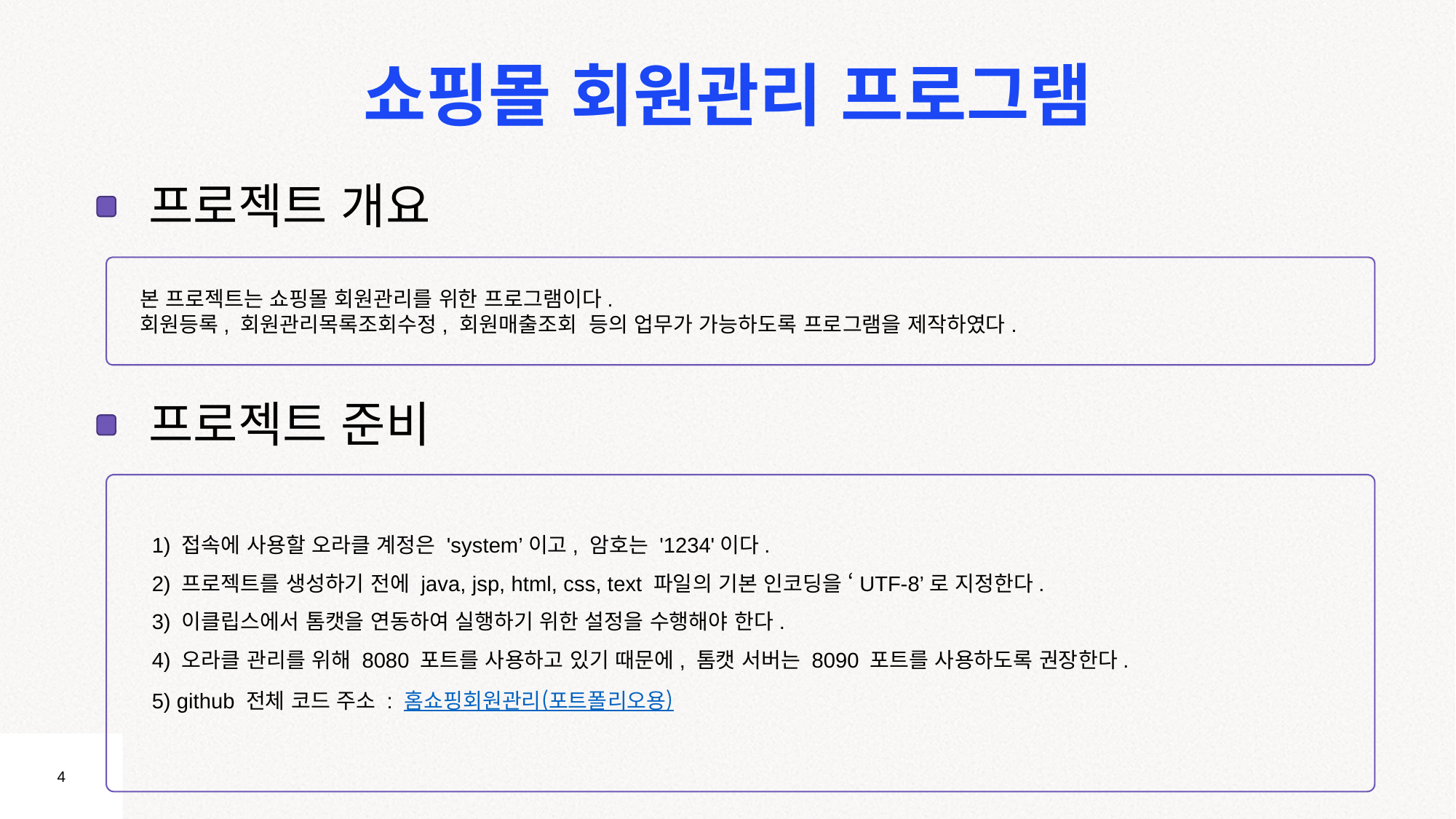

쇼핑몰 회원관리 프로그램
프로젝트 개요

본 프로젝트는 쇼핑몰 회원관리를 위한 프로그램이다.
회원등록, 회원관리목록조회수정, 회원매출조회  등의 업무가 가능하도록 프로그램을 제작하였다.
프로젝트 준비

1) 접속에 사용할 오라클 계정은 'system’이고, 암호는 '1234'이다.
2) 프로젝트를 생성하기 전에 java, jsp, html, css, text 파일의 기본 인코딩을 ‘UTF-8’로 지정한다.
3) 이클립스에서 톰캣을 연동하여 실행하기 위한 설정을 수행해야 한다.
4) 오라클 관리를 위해 8080 포트를 사용하고 있기 때문에, 톰캣 서버는 8090 포트를 사용하도록 권장한다.
5) github 전체 코드 주소 : 홈쇼핑회원관리(포트폴리오용)
4